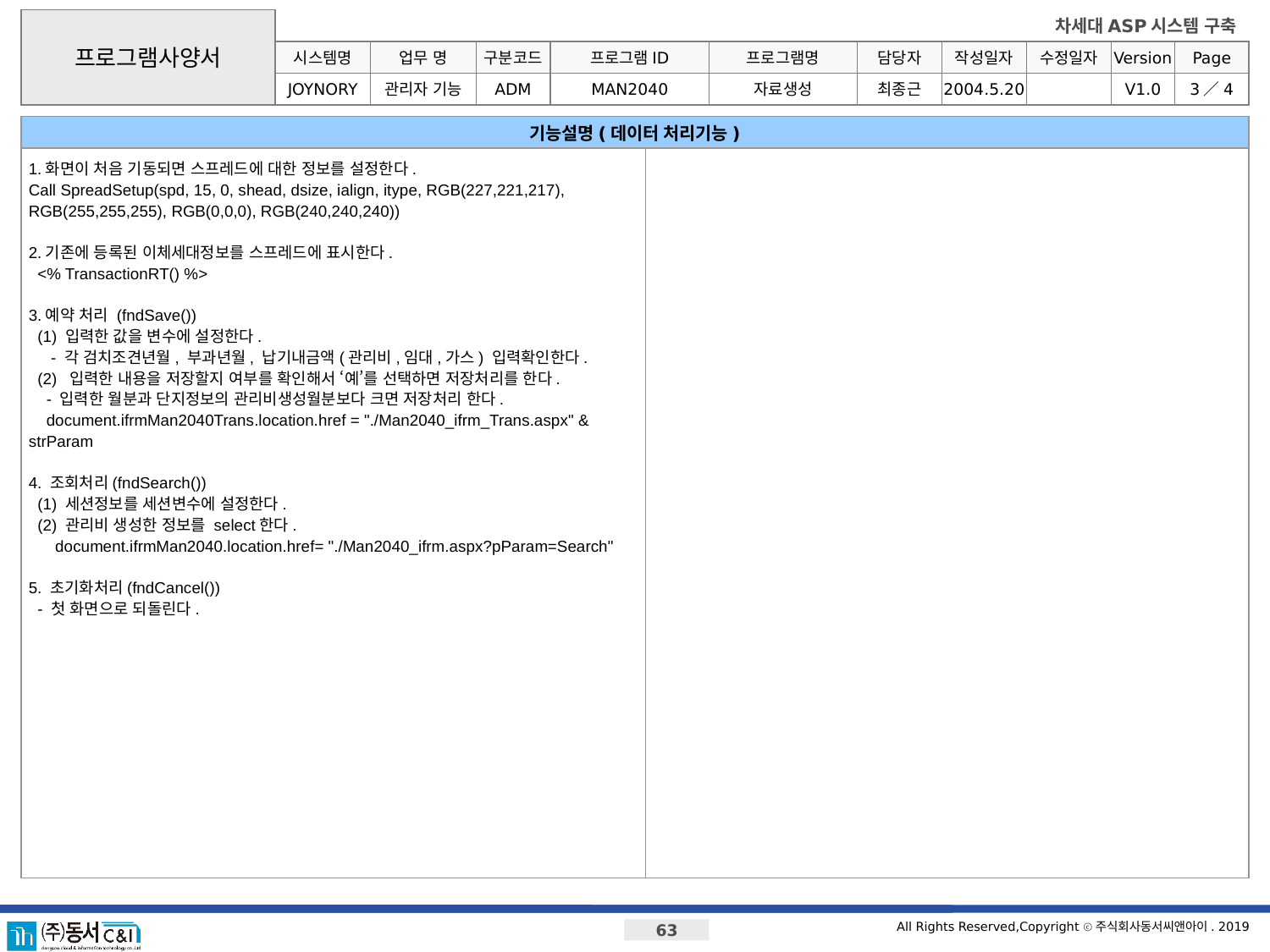

프로그램사양서
시스템명
업무 명
구분코드
프로그램ID
프로그램명
JOYNORY
관리자 기능
ADM
MAN2040
자료생성
최종근
2004.5.20

V1.0
3／4
기능설명(데이터 처리기능)
1.화면이 처음 기동되면 스프레드에 대한 정보를 설정한다.
Call SpreadSetup(spd, 15, 0, shead, dsize, ialign, itype, RGB(227,221,217), RGB(255,255,255), RGB(0,0,0), RGB(240,240,240))

2.기존에 등록된 이체세대정보를 스프레드에 표시한다.
  <% TransactionRT() %>

3.예약 처리 (fndSave())
  (1) 입력한 값을 변수에 설정한다.
     - 각 검치조견년월, 부과년월, 납기내금액(관리비,임대,가스) 입력확인한다.
  (2)  입력한 내용을 저장할지 여부를 확인해서 ‘예’를 선택하면 저장처리를 한다.
    - 입력한 월분과 단지정보의 관리비생성월분보다 크면 저장처리 한다.
    document.ifrmMan2040Trans.location.href = "./Man2040_ifrm_Trans.aspx" & strParam

4. 조회처리(fndSearch())
  (1) 세션정보를 세션변수에 설정한다.
  (2) 관리비 생성한 정보를 select한다.
      document.ifrmMan2040.location.href= "./Man2040_ifrm.aspx?pParam=Search"

5. 초기화처리(fndCancel())
  - 첫 화면으로 되돌린다.